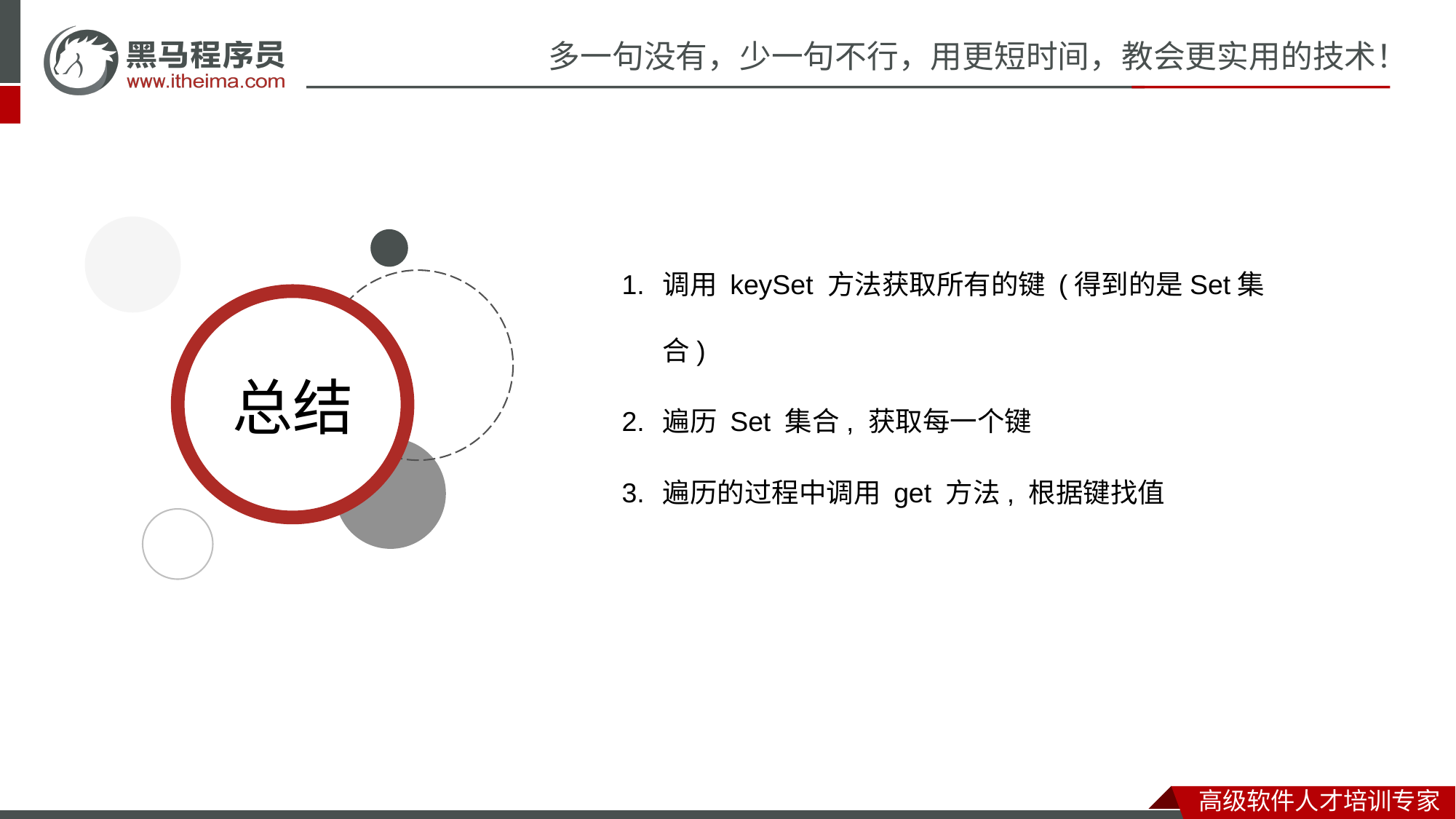

调用 keySet 方法获取所有的键 (得到的是Set集合)
遍历 Set 集合, 获取每一个键
遍历的过程中调用 get 方法, 根据键找值
2. 通过键值对对象获取键和值